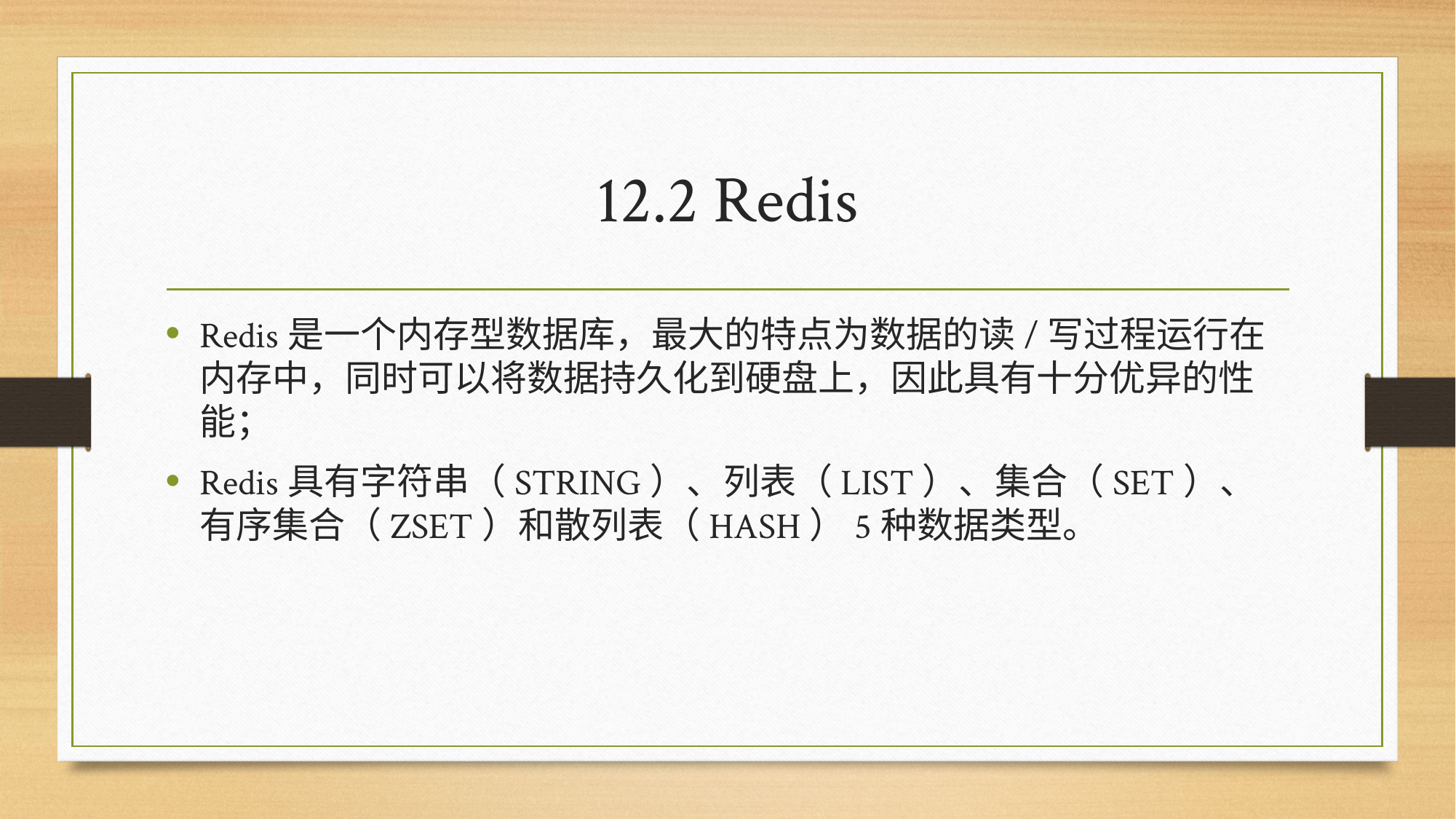

# 12.2 Redis
Redis是一个内存型数据库，最大的特点为数据的读/写过程运行在内存中，同时可以将数据持久化到硬盘上，因此具有十分优异的性能；
Redis具有字符串（STRING）、列表（LIST）、集合（SET）、有序集合（ZSET）和散列表（HASH）5种数据类型。